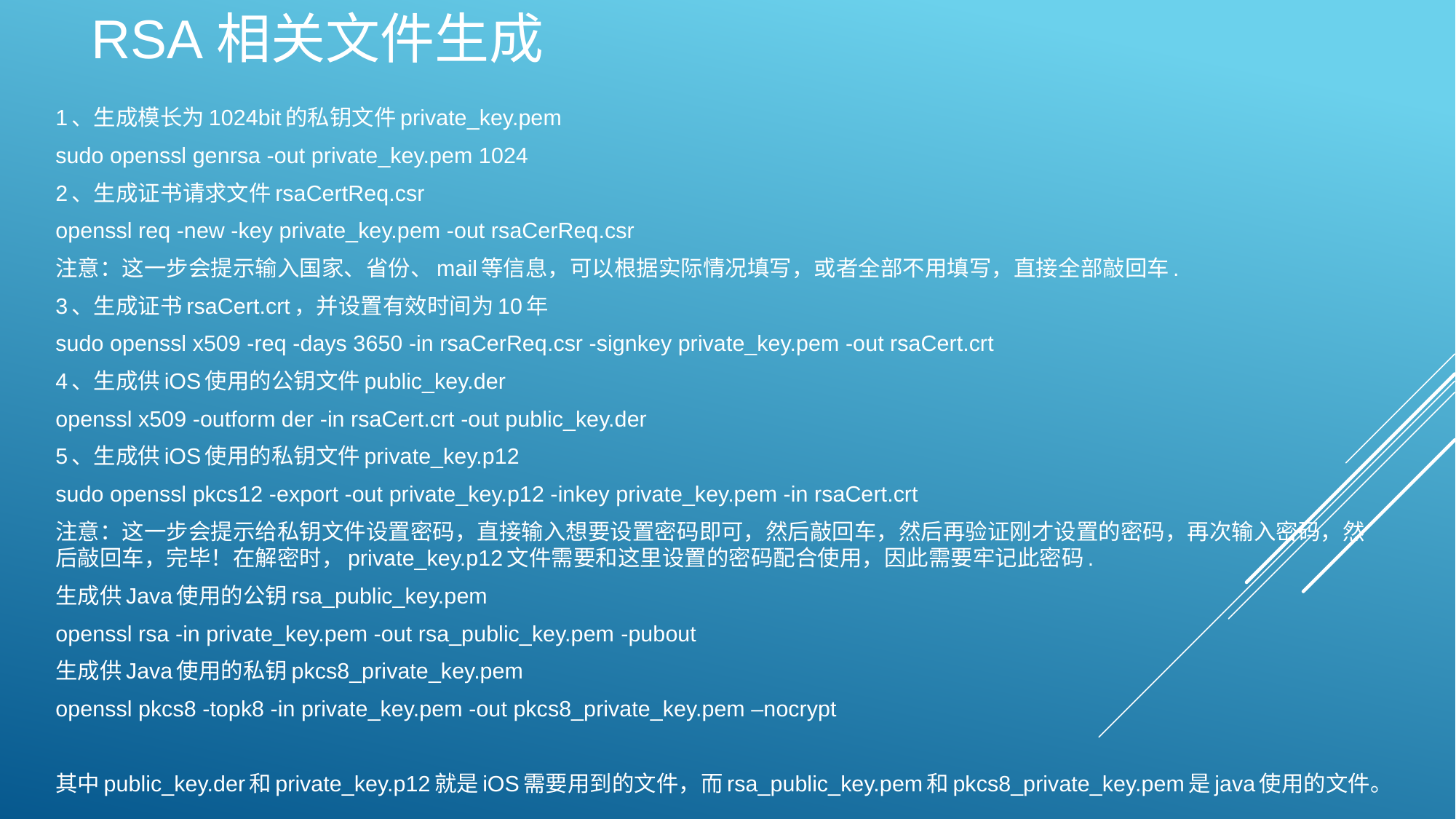

# RSA相关文件生成
1、生成模长为1024bit的私钥文件private_key.pem
sudo openssl genrsa -out private_key.pem 1024
2、生成证书请求文件rsaCertReq.csr
openssl req -new -key private_key.pem -out rsaCerReq.csr
注意：这一步会提示输入国家、省份、mail等信息，可以根据实际情况填写，或者全部不用填写，直接全部敲回车.
3、生成证书rsaCert.crt，并设置有效时间为10年
sudo openssl x509 -req -days 3650 -in rsaCerReq.csr -signkey private_key.pem -out rsaCert.crt
4、生成供iOS使用的公钥文件public_key.der
openssl x509 -outform der -in rsaCert.crt -out public_key.der
5、生成供iOS使用的私钥文件private_key.p12
sudo openssl pkcs12 -export -out private_key.p12 -inkey private_key.pem -in rsaCert.crt
注意：这一步会提示给私钥文件设置密码，直接输入想要设置密码即可，然后敲回车，然后再验证刚才设置的密码，再次输入密码，然后敲回车，完毕！在解密时，private_key.p12文件需要和这里设置的密码配合使用，因此需要牢记此密码.
生成供Java使用的公钥rsa_public_key.pem
openssl rsa -in private_key.pem -out rsa_public_key.pem -pubout
生成供Java使用的私钥pkcs8_private_key.pem
openssl pkcs8 -topk8 -in private_key.pem -out pkcs8_private_key.pem –nocrypt

其中public_key.der和private_key.p12就是iOS需要用到的文件，而rsa_public_key.pem和pkcs8_private_key.pem是java使用的文件。